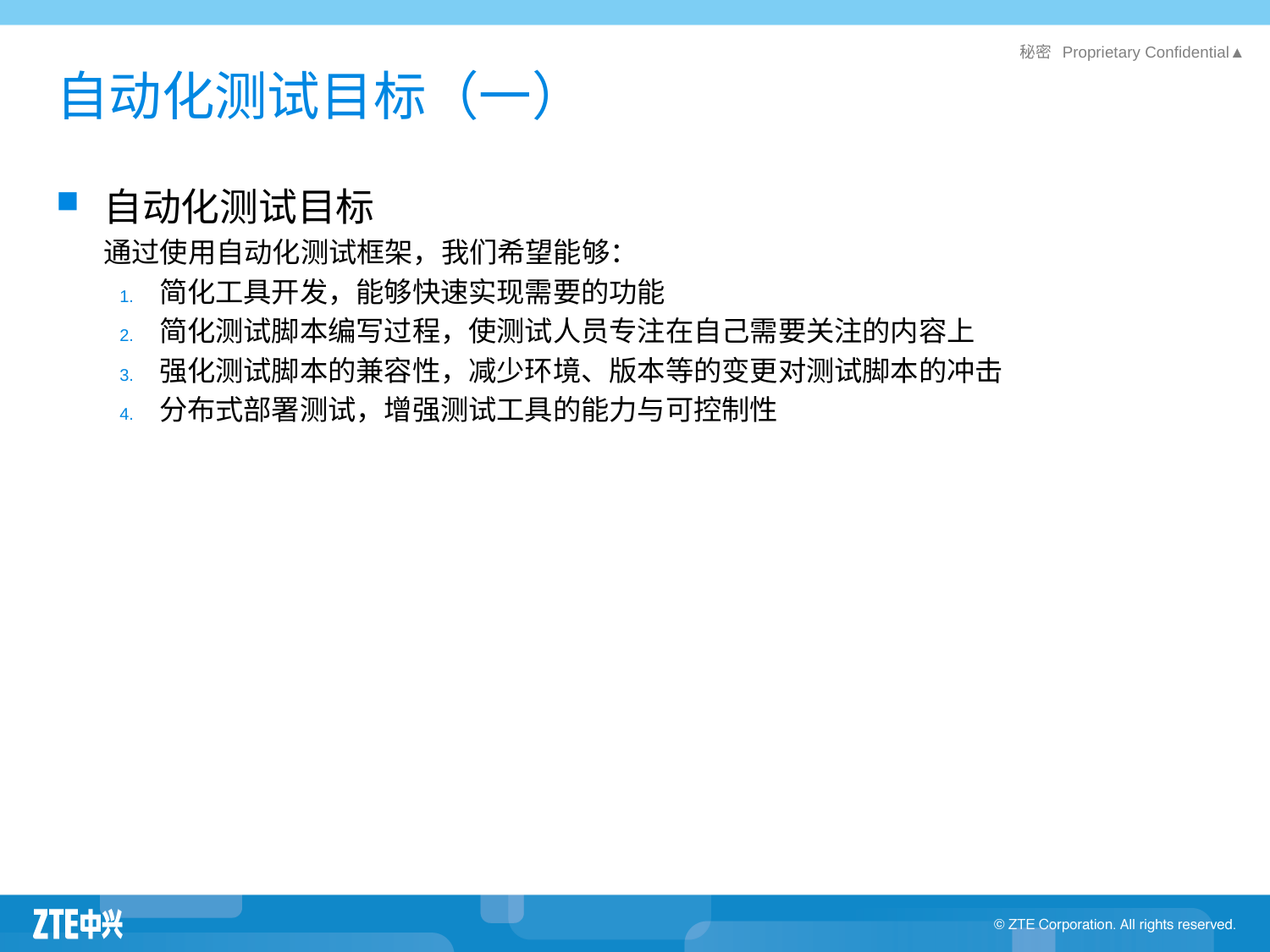

# 自动化测试目标（一）
自动化测试目标
	通过使用自动化测试框架，我们希望能够：
简化工具开发，能够快速实现需要的功能
简化测试脚本编写过程，使测试人员专注在自己需要关注的内容上
强化测试脚本的兼容性，减少环境、版本等的变更对测试脚本的冲击
分布式部署测试，增强测试工具的能力与可控制性